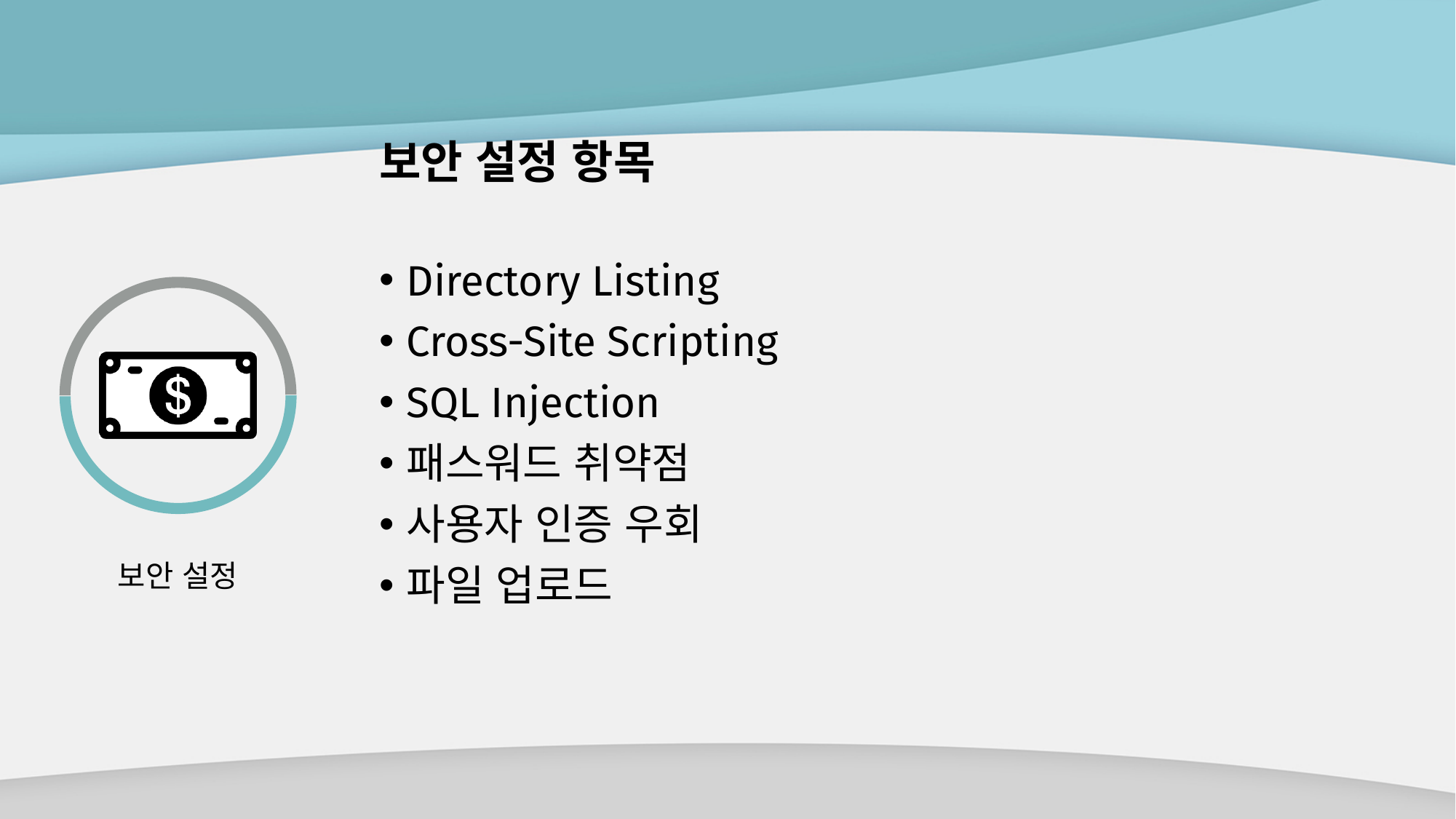

# 보안 설정 항목
Directory Listing
Cross-Site Scripting
SQL Injection
패스워드 취약점
사용자 인증 우회
파일 업로드